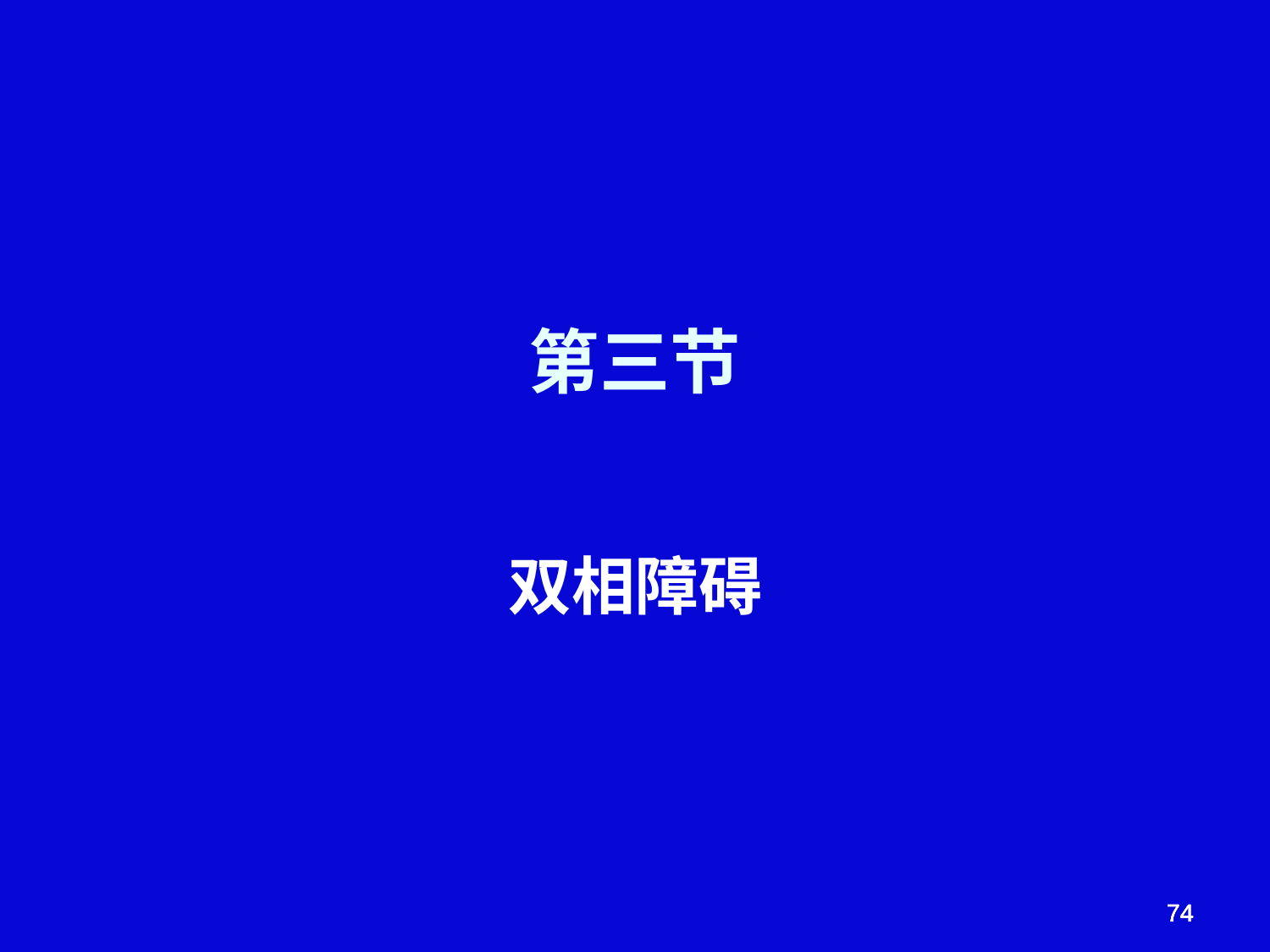

# 第三节
双相障碍
74
74
74
74
74